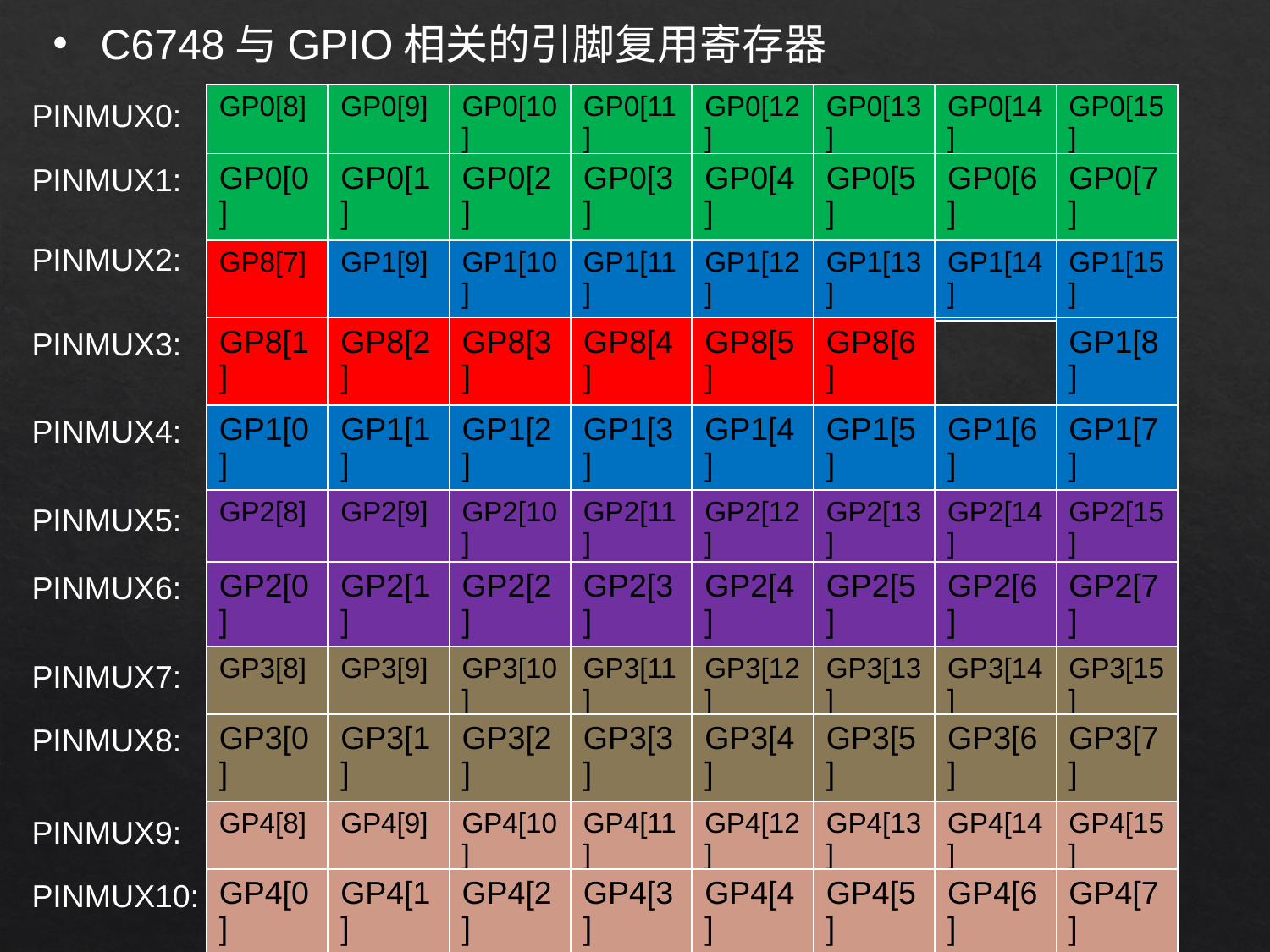

C6748与GPIO相关的引脚复用寄存器
| GP0[8] | GP0[9] | GP0[10] | GP0[11] | GP0[12] | GP0[13] | GP0[14] | GP0[15] |
| --- | --- | --- | --- | --- | --- | --- | --- |
PINMUX0:
PINMUX1:
| GP0[0] | GP0[1] | GP0[2] | GP0[3] | GP0[4] | GP0[5] | GP0[6] | GP0[7] |
| --- | --- | --- | --- | --- | --- | --- | --- |
PINMUX2:
| GP8[7] | GP1[9] | GP1[10] | GP1[11] | GP1[12] | GP1[13] | GP1[14] | GP1[15] |
| --- | --- | --- | --- | --- | --- | --- | --- |
PINMUX3:
| GP8[1] | GP8[2] | GP8[3] | GP8[4] | GP8[5] | GP8[6] |  | GP1[8] |
| --- | --- | --- | --- | --- | --- | --- | --- |
PINMUX4:
| GP1[0] | GP1[1] | GP1[2] | GP1[3] | GP1[4] | GP1[5] | GP1[6] | GP1[7] |
| --- | --- | --- | --- | --- | --- | --- | --- |
| GP2[8] | GP2[9] | GP2[10] | GP2[11] | GP2[12] | GP2[13] | GP2[14] | GP2[15] |
| --- | --- | --- | --- | --- | --- | --- | --- |
PINMUX5:
PINMUX6:
| GP2[0] | GP2[1] | GP2[2] | GP2[3] | GP2[4] | GP2[5] | GP2[6] | GP2[7] |
| --- | --- | --- | --- | --- | --- | --- | --- |
| GP3[8] | GP3[9] | GP3[10] | GP3[11] | GP3[12] | GP3[13] | GP3[14] | GP3[15] |
| --- | --- | --- | --- | --- | --- | --- | --- |
PINMUX7:
PINMUX8:
| GP3[0] | GP3[1] | GP3[2] | GP3[3] | GP3[4] | GP3[5] | GP3[6] | GP3[7] |
| --- | --- | --- | --- | --- | --- | --- | --- |
| GP4[8] | GP4[9] | GP4[10] | GP4[11] | GP4[12] | GP4[13] | GP4[14] | GP4[15] |
| --- | --- | --- | --- | --- | --- | --- | --- |
PINMUX9:
PINMUX10:
| GP4[0] | GP4[1] | GP4[2] | GP4[3] | GP4[4] | GP4[5] | GP4[6] | GP4[7] |
| --- | --- | --- | --- | --- | --- | --- | --- |